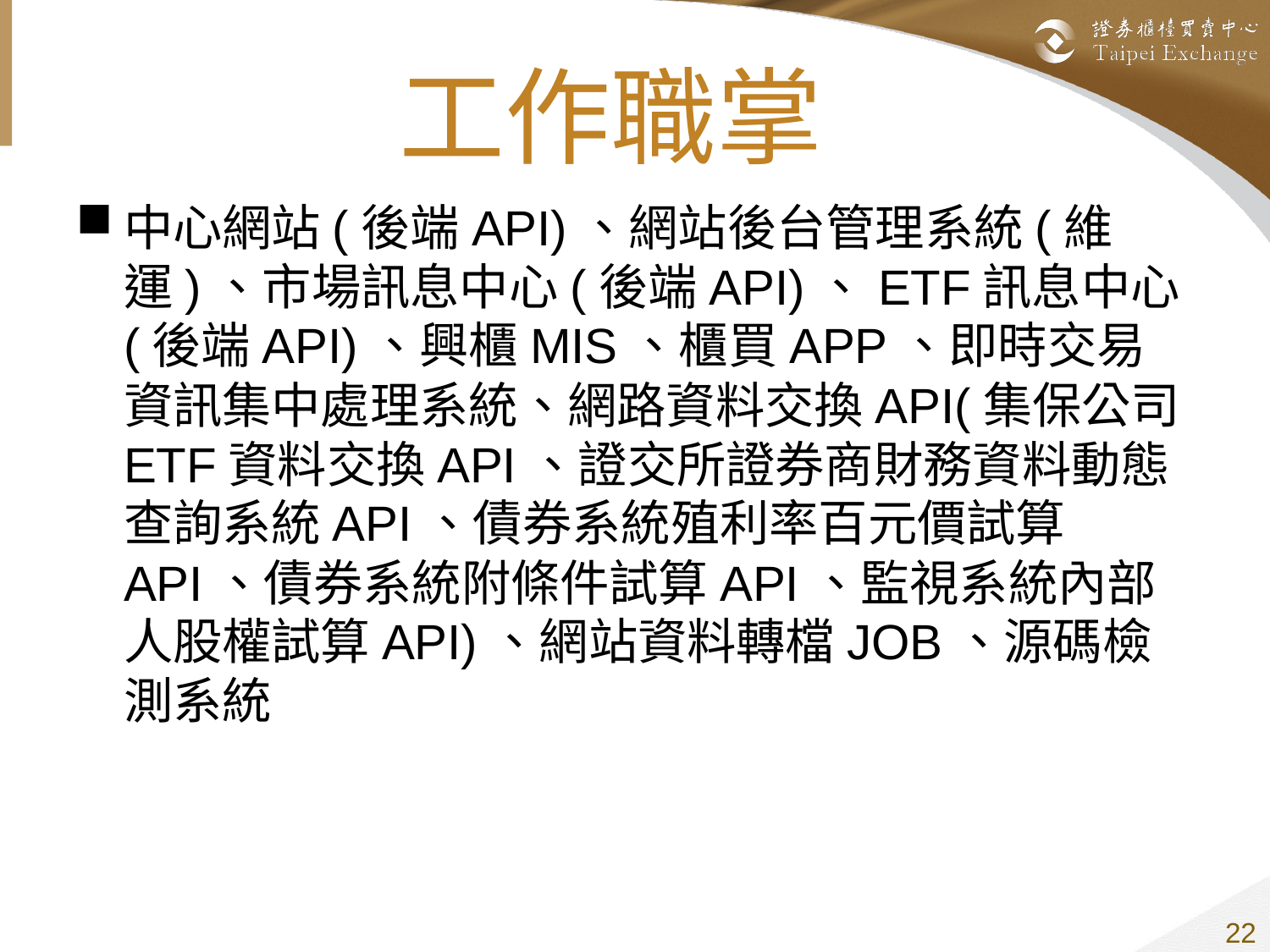

# 工作職掌
中心網站(後端API)、網站後台管理系統(維運)、市場訊息中心(後端API)、ETF訊息中心(後端API)、興櫃MIS、櫃買APP、即時交易資訊集中處理系統、網路資料交換API(集保公司ETF資料交換API、證交所證券商財務資料動態查詢系統API、債券系統殖利率百元價試算API、債券系統附條件試算API、監視系統內部人股權試算API)、網站資料轉檔JOB、源碼檢測系統